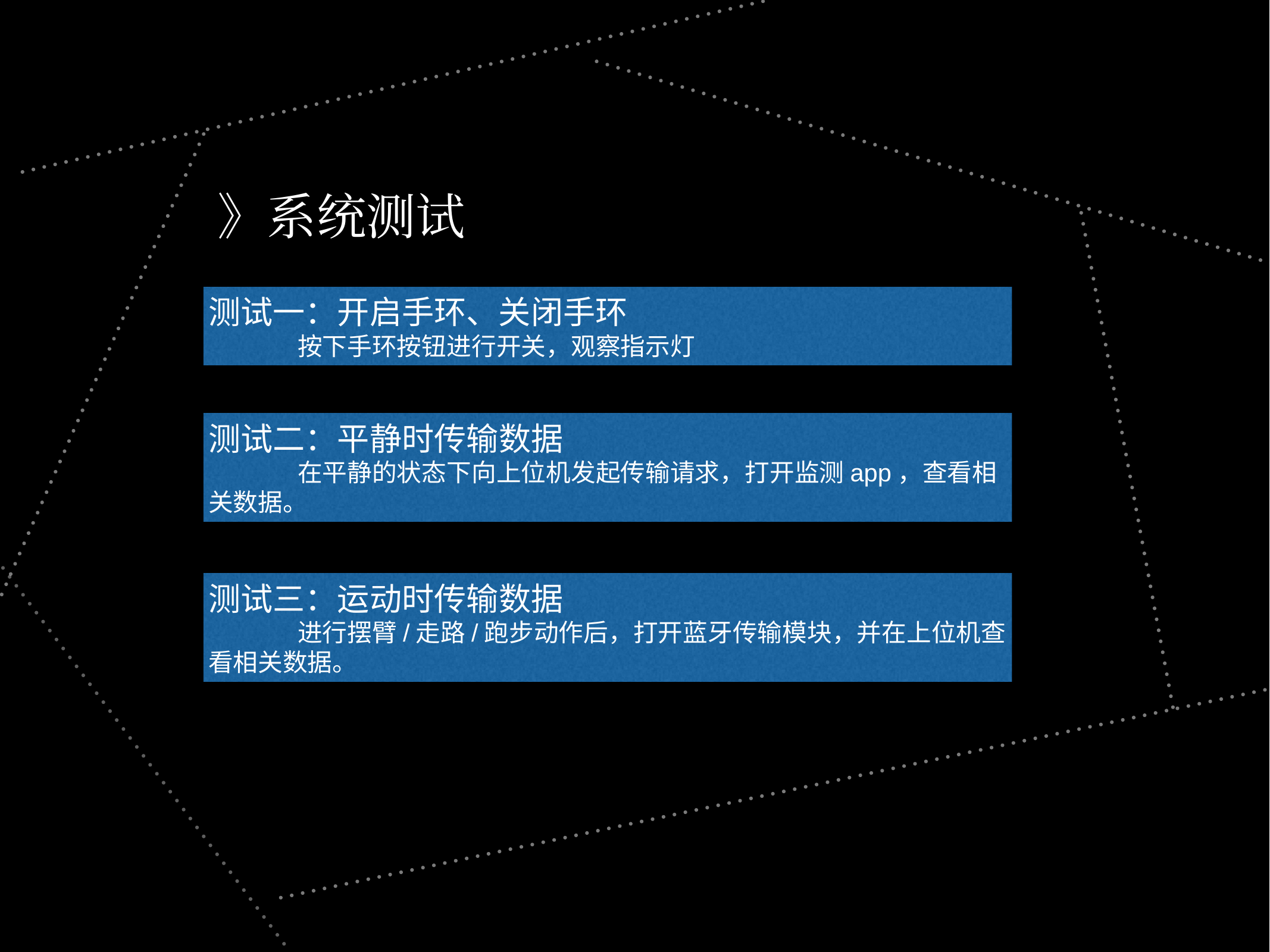

》系统测试

测试一：开启手环、关闭手环
	按下手环按钮进行开关，观察指示灯
测试二：平静时传输数据
	在平静的状态下向上位机发起传输请求，打开监测app，查看相关数据。

测试三：运动时传输数据
	进行摆臂/走路/跑步动作后，打开蓝牙传输模块，并在上位机查看相关数据。